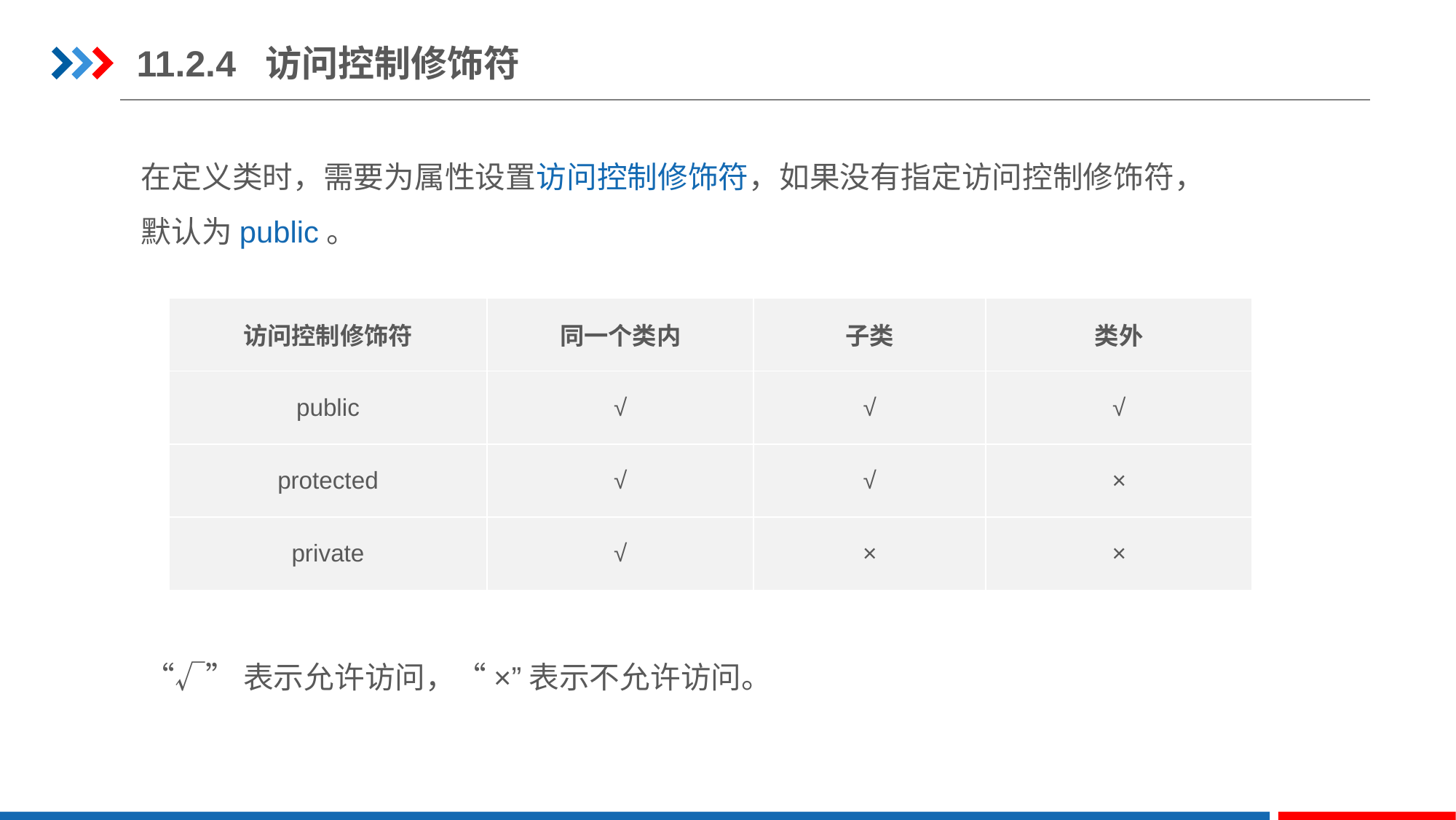

11.2.4  访问控制修饰符
在定义类时，需要为属性设置访问控制修饰符，如果没有指定访问控制修饰符，
默认为public。
| 访问控制修饰符 | 同一个类内 | 子类 | 类外 |
| --- | --- | --- | --- |
| public | √ | √ | √ |
| protected | √ | √ | × |
| private | √ | × | × |
“√”表示允许访问，“×”表示不允许访问。